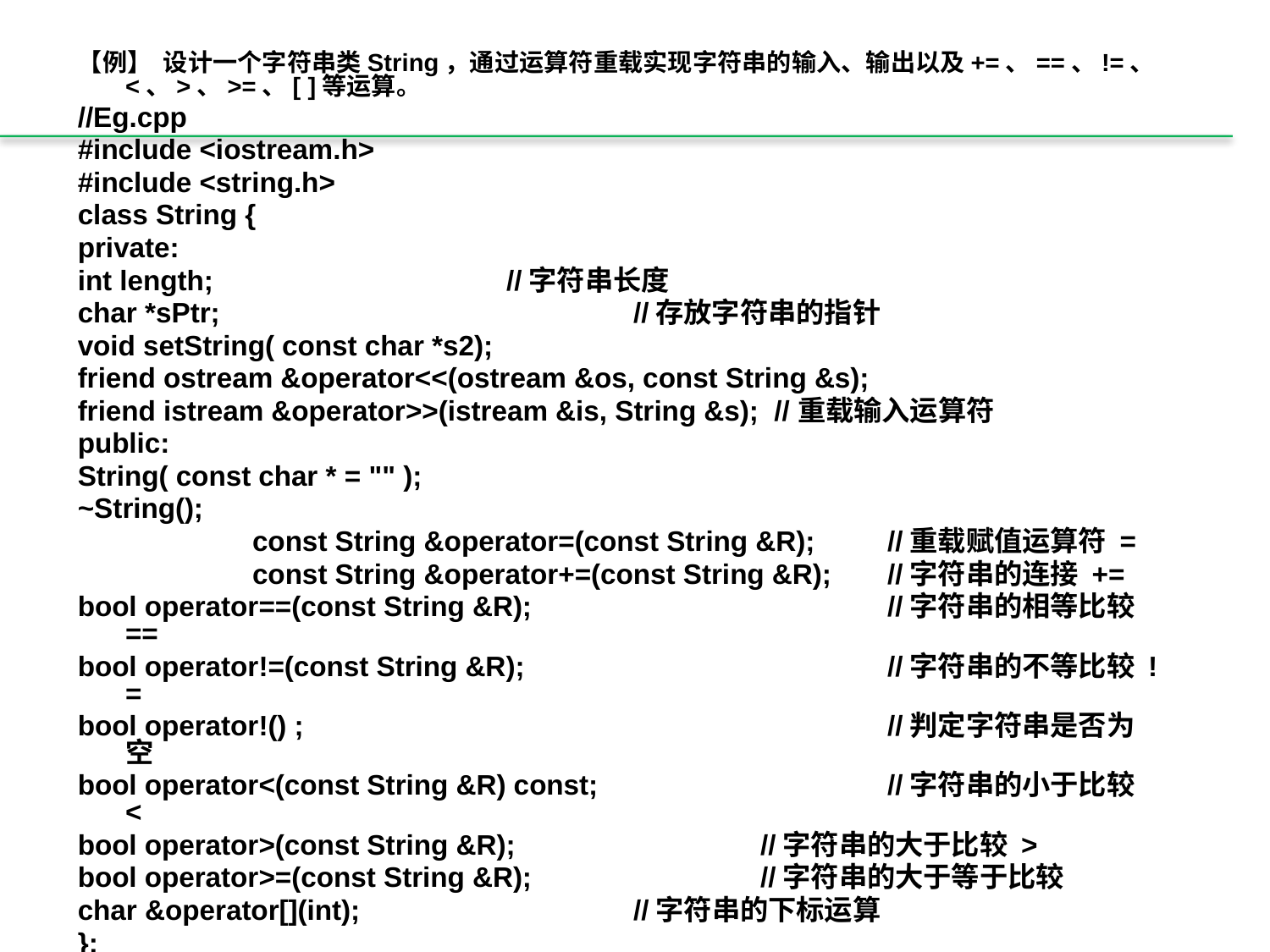

【例】  设计一个字符串类String，通过运算符重载实现字符串的输入、输出以及+=、==、!=、<、>、>=、[ ]等运算。
//Eg.cpp
#include <iostream.h>
#include <string.h>
class String {
private:
int length;                     		//字符串长度
char *sPtr;                     		//存放字符串的指针
void setString( const char *s2);
friend ostream &operator<<(ostream &os, const String &s);
friend istream &operator>>(istream &is, String &s);  //重载输入运算符
public:
String( const char * = "" );
~String();
	 	const String &operator=(const String &R); 	//重载赋值运算符 =
	 	const String &operator+=(const String &R);	//字符串的连接 +=
bool operator==(const String &R);			//字符串的相等比较 ==
bool operator!=(const String &R);			//字符串的不等比较 !=
bool operator!() ;               				//判定字符串是否为空
bool operator<(const String &R) const;     		//字符串的小于比较 <
bool operator>(const String &R);                	//字符串的大于比较 >
bool operator>=(const String &R);             	//字符串的大于等于比较
char &operator[](int);                         	//字符串的下标运算
};